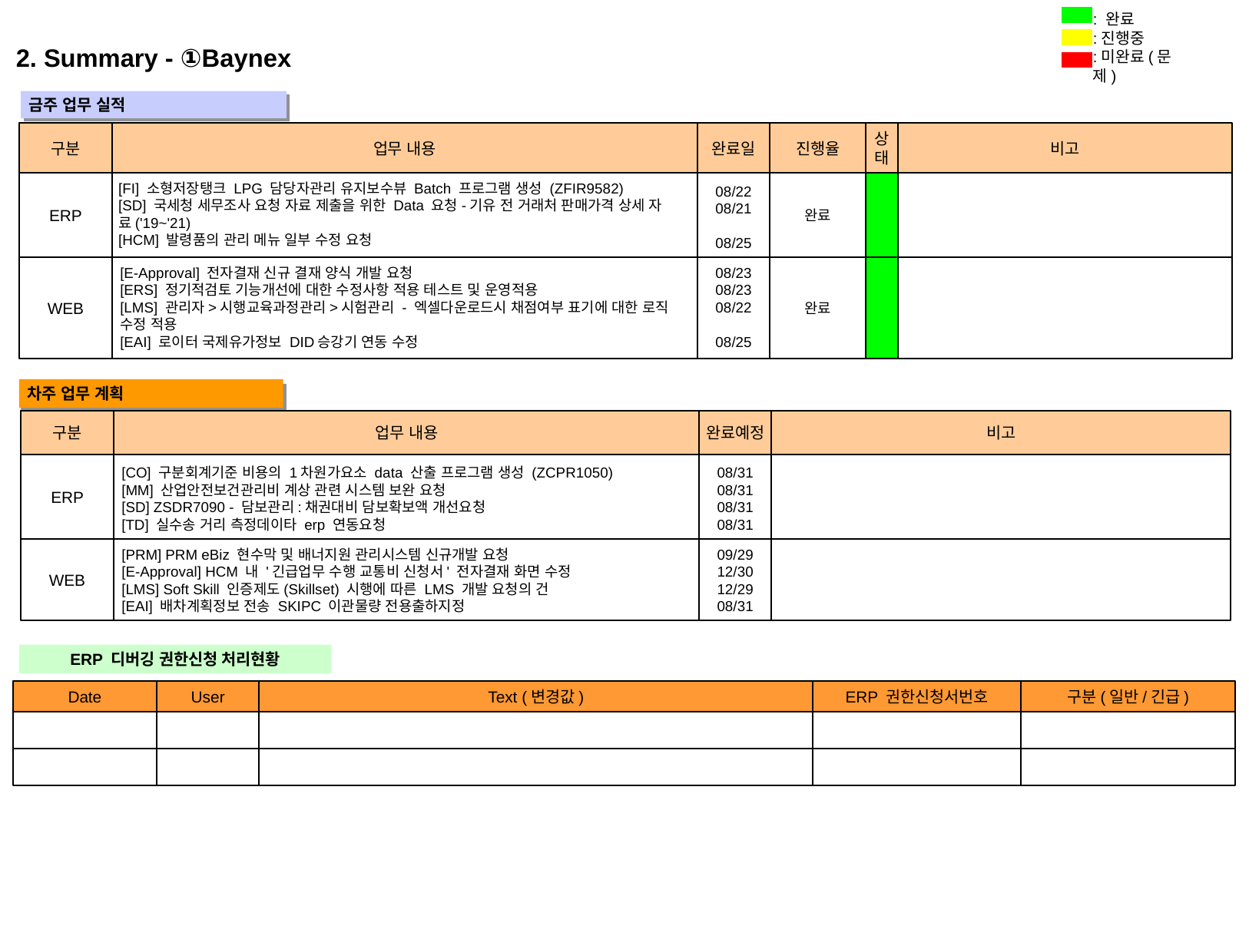

: 완료
:진행중
:미완료(문제)
2. Summary - ①Baynex

 금주 업무 실적
" "
구분
업무 내용
완료일
진행율
상
태
비고

ERP

완료

[FI] 소형저장탱크 LPG 담당자관리 유지보수뷰 Batch 프로그램 생성 (ZFIR9582)
[SD] 국세청 세무조사 요청 자료 제출을 위한 Data 요청-기유 전 거래처 판매가격 상세 자
료('19~'21)
[HCM] 발령품의 관리 메뉴 일부 수정 요청
08/22
08/21
08/25

WEB

완료

[E-Approval] 전자결재 신규 결재 양식 개발 요청
[ERS] 정기적검토 기능개선에 대한 수정사항 적용 테스트 및 운영적용
[LMS] 관리자>시행교육과정관리>시험관리 - 엑셀다운로드시 채점여부 표기에 대한 로직
수정 적용
[EAI] 로이터 국제유가정보 DID승강기 연동 수정
08/23
08/23
08/22
08/25

 차주 업무 계획
" "
구분
업무 내용
완료예정
비고

ERP

[CO] 구분회계기준 비용의 1차원가요소 data 산출 프로그램 생성 (ZCPR1050)
[MM] 산업안전보건관리비 계상 관련 시스템 보완 요청
[SD] ZSDR7090 - 담보관리:채권대비 담보확보액 개선요청
[TD] 실수송 거리 측정데이타 erp 연동요청
08/31
08/31
08/31
08/31

WEB

[PRM] PRM eBiz 현수막 및 배너지원 관리시스템 신규개발 요청
[E-Approval] HCM 내 '긴급업무 수행 교통비 신청서' 전자결재 화면 수정
[LMS] Soft Skill 인증제도(Skillset) 시행에 따른 LMS 개발 요청의 건
[EAI] 배차계획정보 전송 SKIPC 이관물량 전용출하지정
09/29
12/30
12/29
08/31

ERP 디버깅 권한신청 처리현황
Date
User
Text (변경값)
ERP 권한신청서번호
구분(일반/긴급)